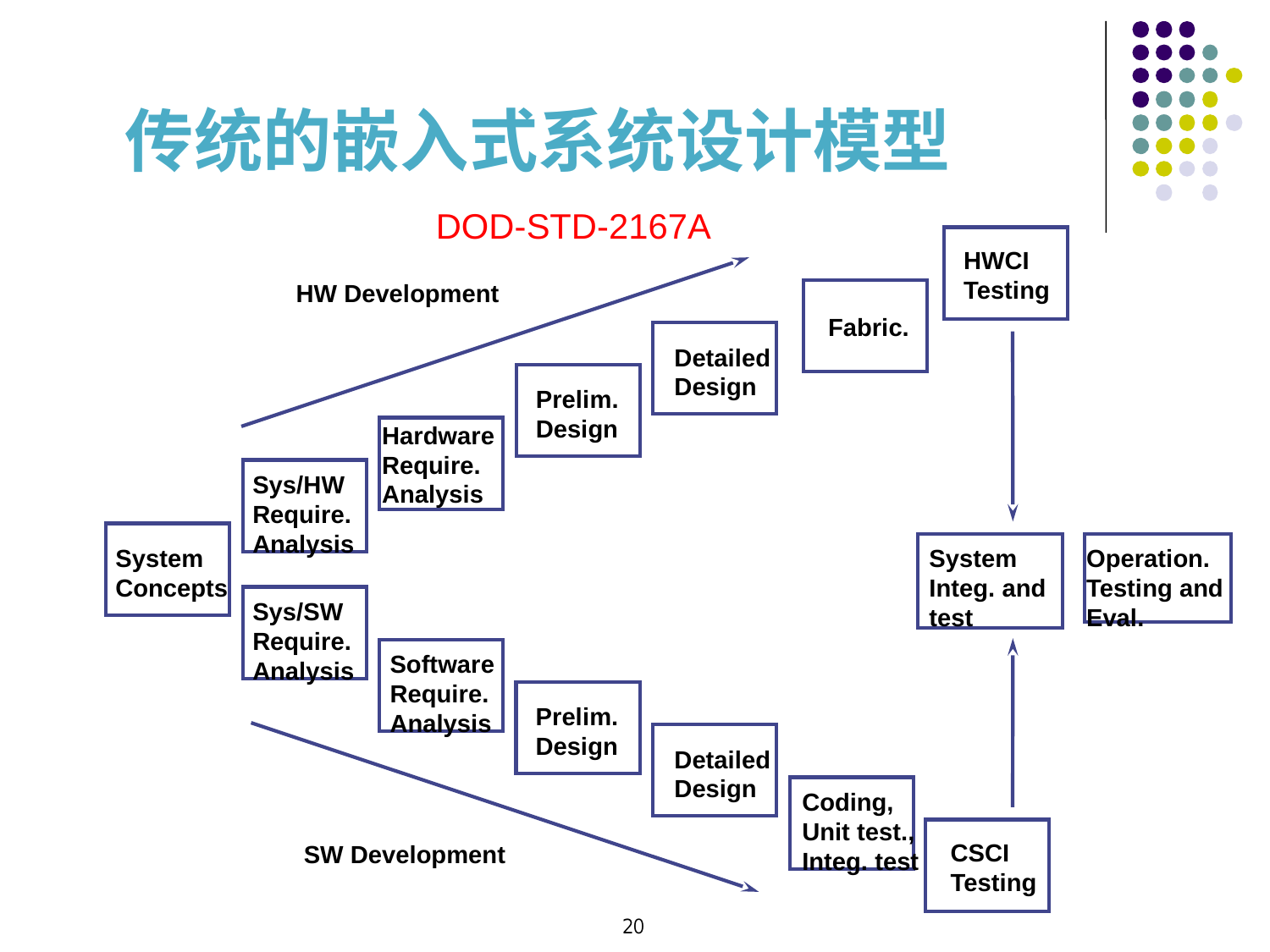

# 传统的嵌入式系统设计模型
DOD-STD-2167A

HW Development

Fabric.

Detailed
Design

Prelim.
Design

Hardware
Require.
Analysis

HWCI
Testing

System
Integ. and
test

CSCI
Testing

Sys/HW
Require.
Analysis

Sys/SW
Require.
Analysis

System
Concepts

Operation.
Testing and
Eval.

Software
Require.
Analysis

Prelim.
Design

SW Development

Detailed
Design

Coding,
Unit test.,
Integ. test
20